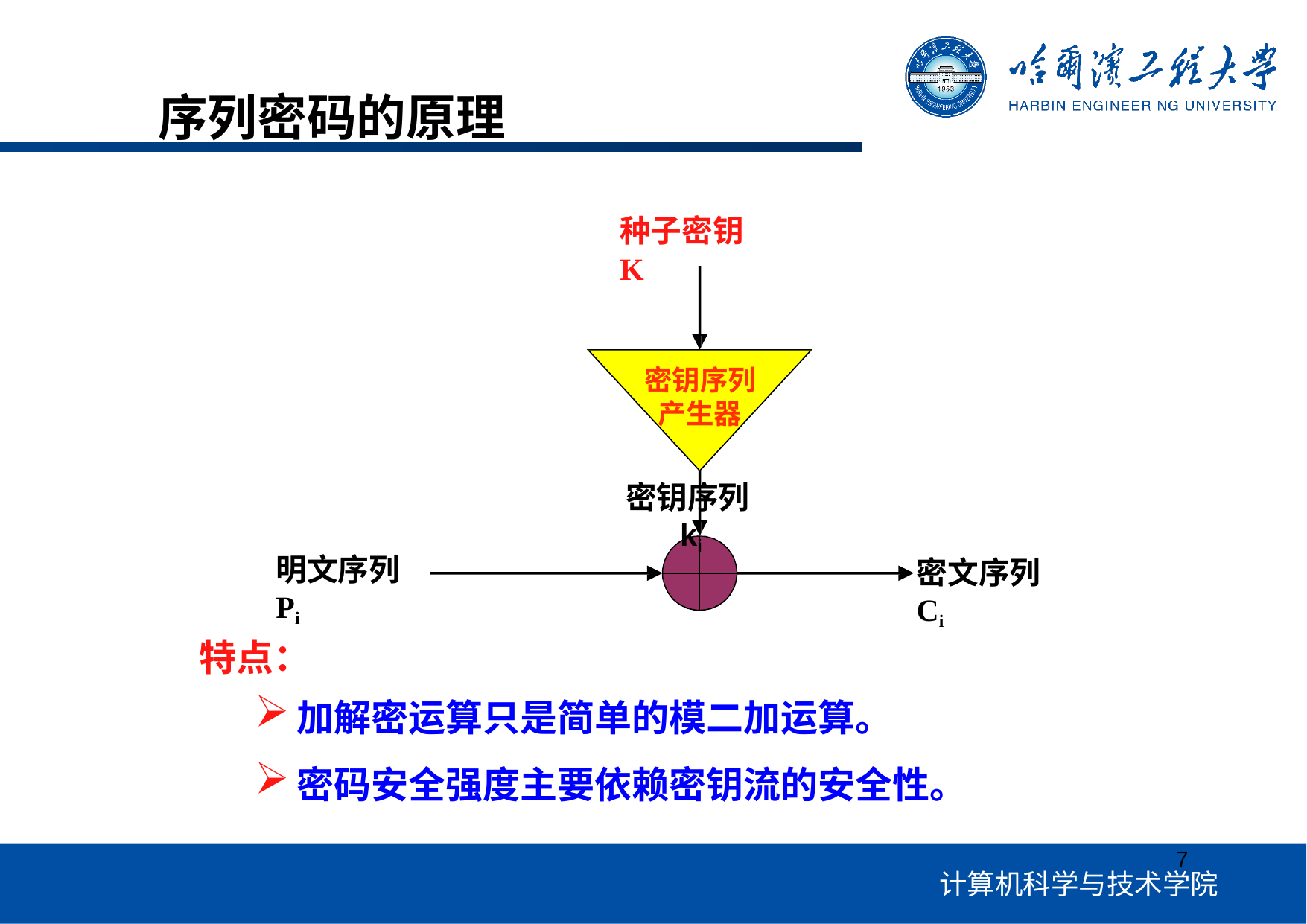

# 序列密码的原理
种子密钥K

密钥序列 产生器

密钥序列ki

明文序列Pi
密文序列Ci

特点：
加解密运算只是简单的模二加运算。
密码安全强度主要依赖密钥流的安全性。
7